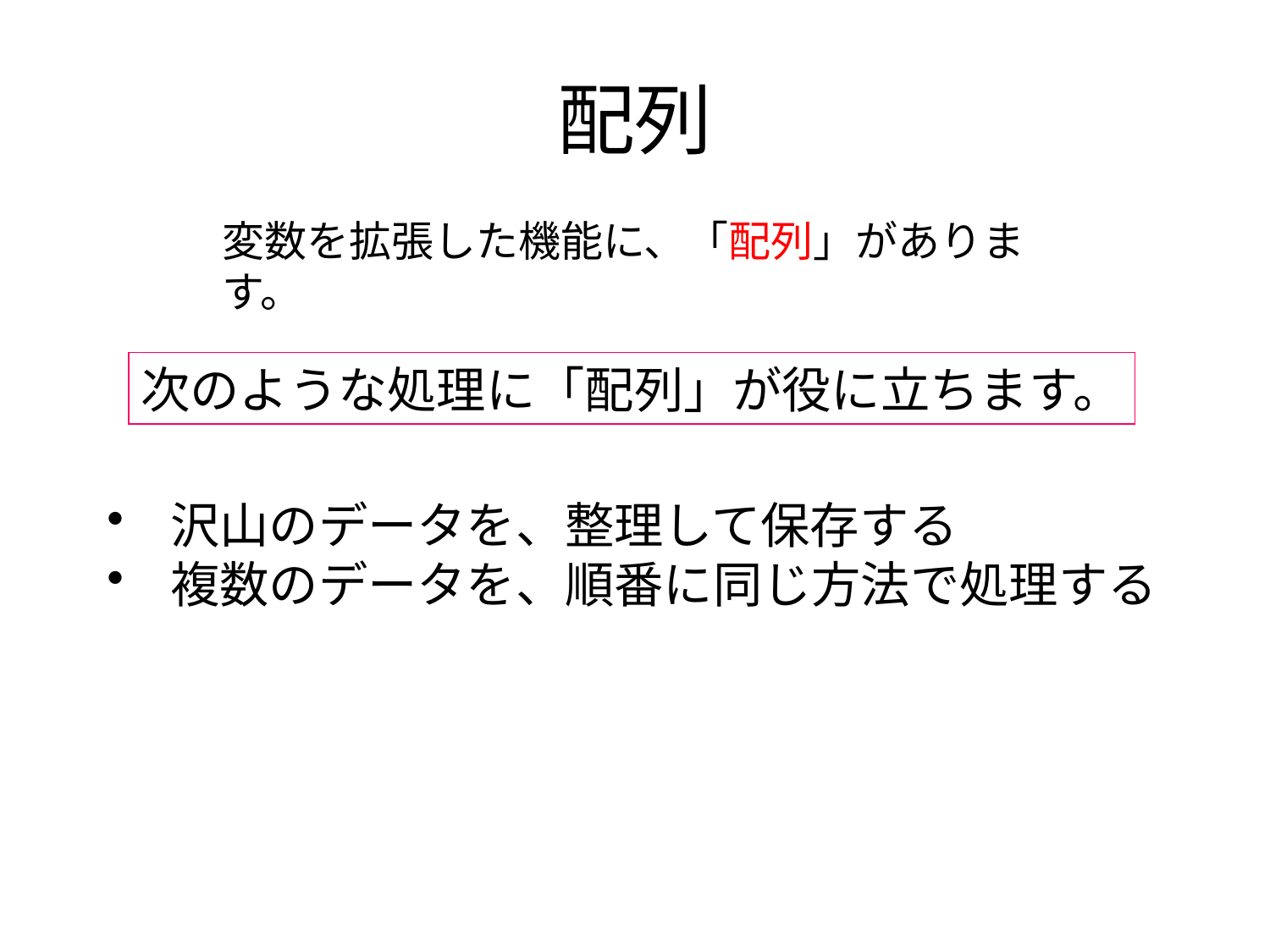

# 配列
変数を拡張した機能に、「配列」があります。
次のような処理に「配列」が役に立ちます。
沢山のデータを、整理して保存する
複数のデータを、順番に同じ方法で処理する